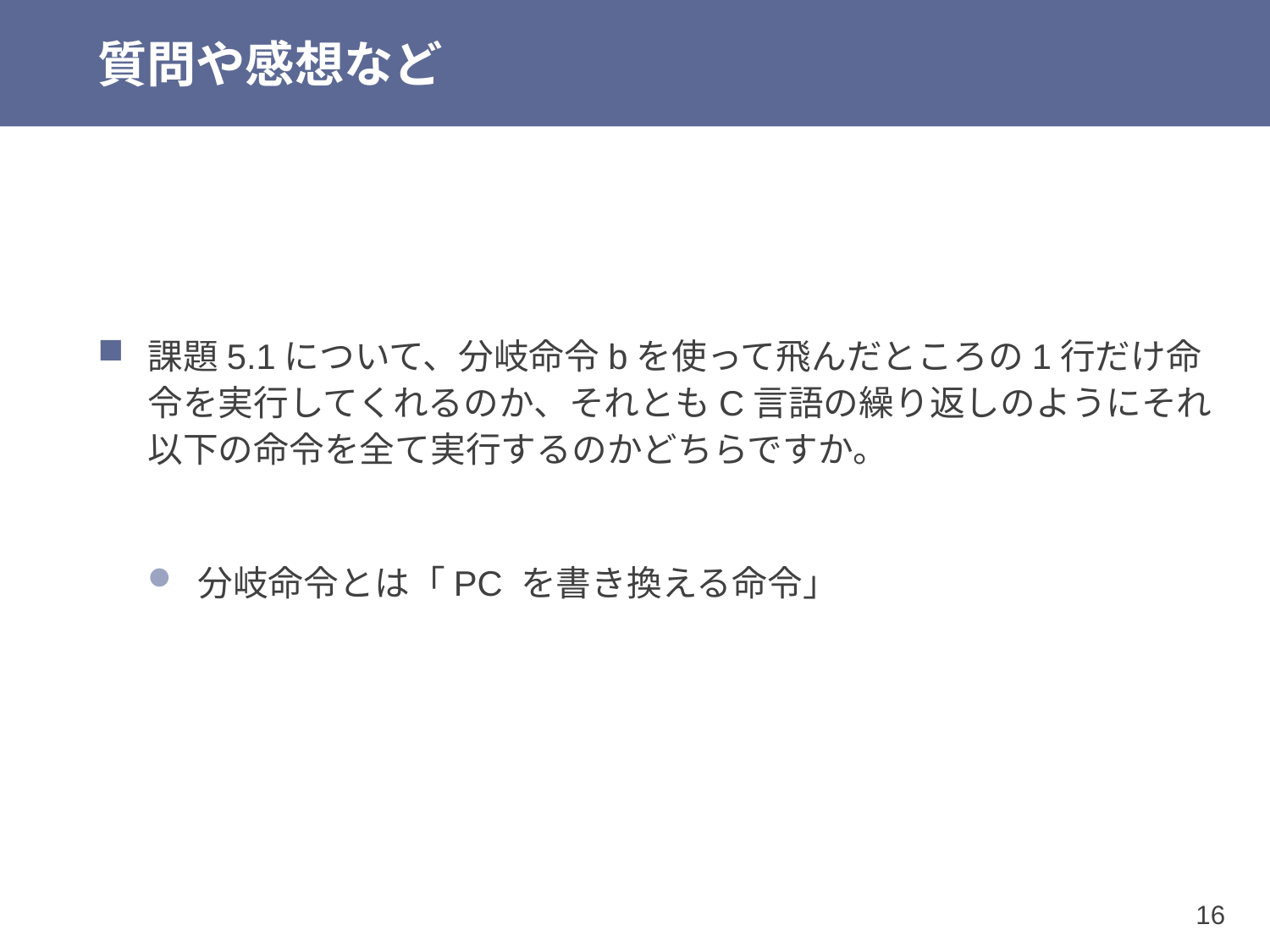

# 質問や感想など
課題5.1について、分岐命令bを使って飛んだところの1行だけ命令を実行してくれるのか、それともC言語の繰り返しのようにそれ以下の命令を全て実行するのかどちらですか。

分岐命令とは「PC を書き換える命令」